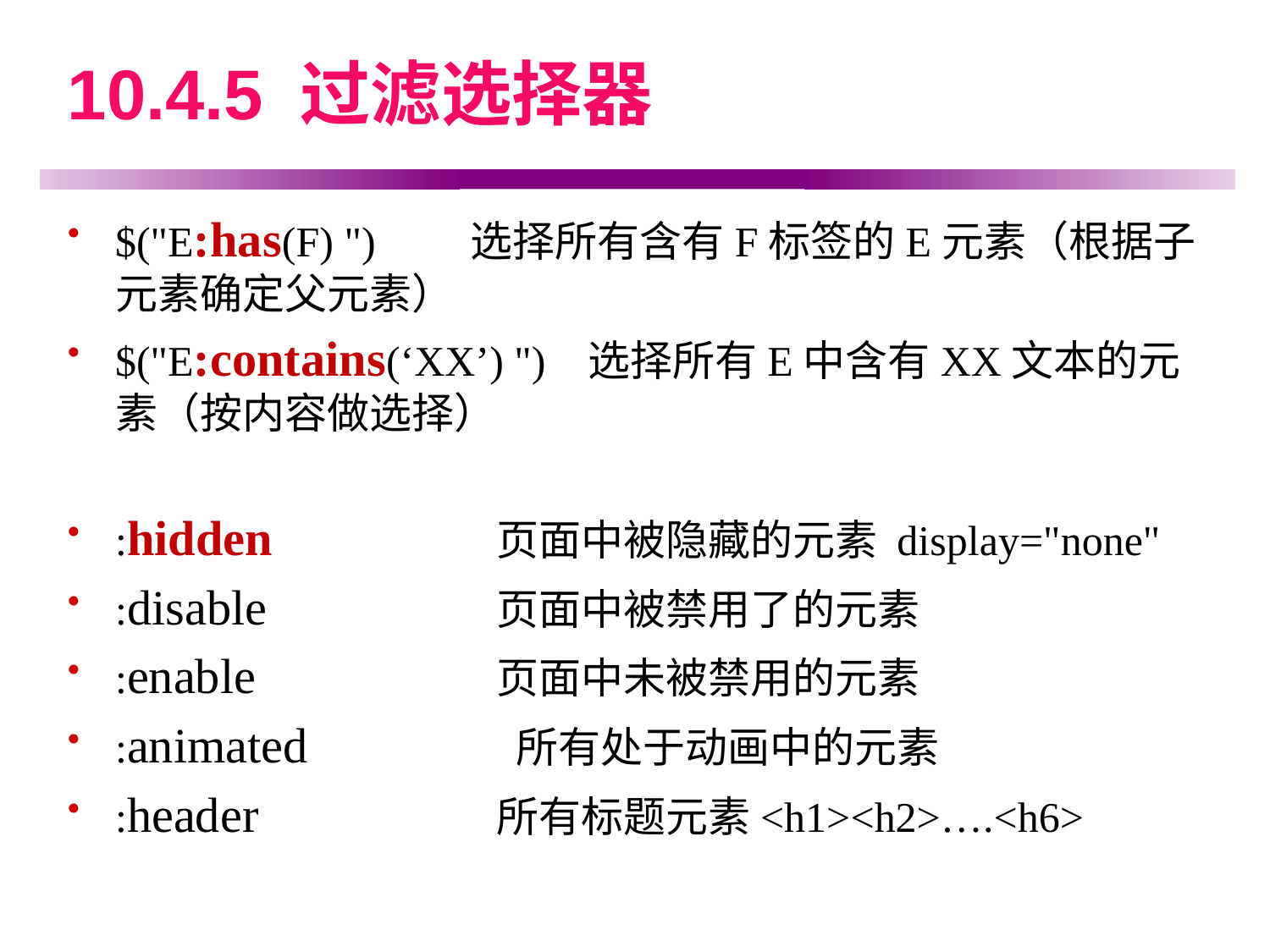

# 10.4.5 过滤选择器
$("E:has(F) ")        选择所有含有F标签的E元素（根据子元素确定父元素）
$("E:contains(‘XX’) ")   选择所有E中含有XX文本的元素（按内容做选择）

:hidden		页面中被隐藏的元素 display="none"
:disable		页面中被禁用了的元素
:enable		页面中未被禁用的元素
:animated	           所有处于动画中的元素
:header		所有标题元素<h1><h2>….<h6>